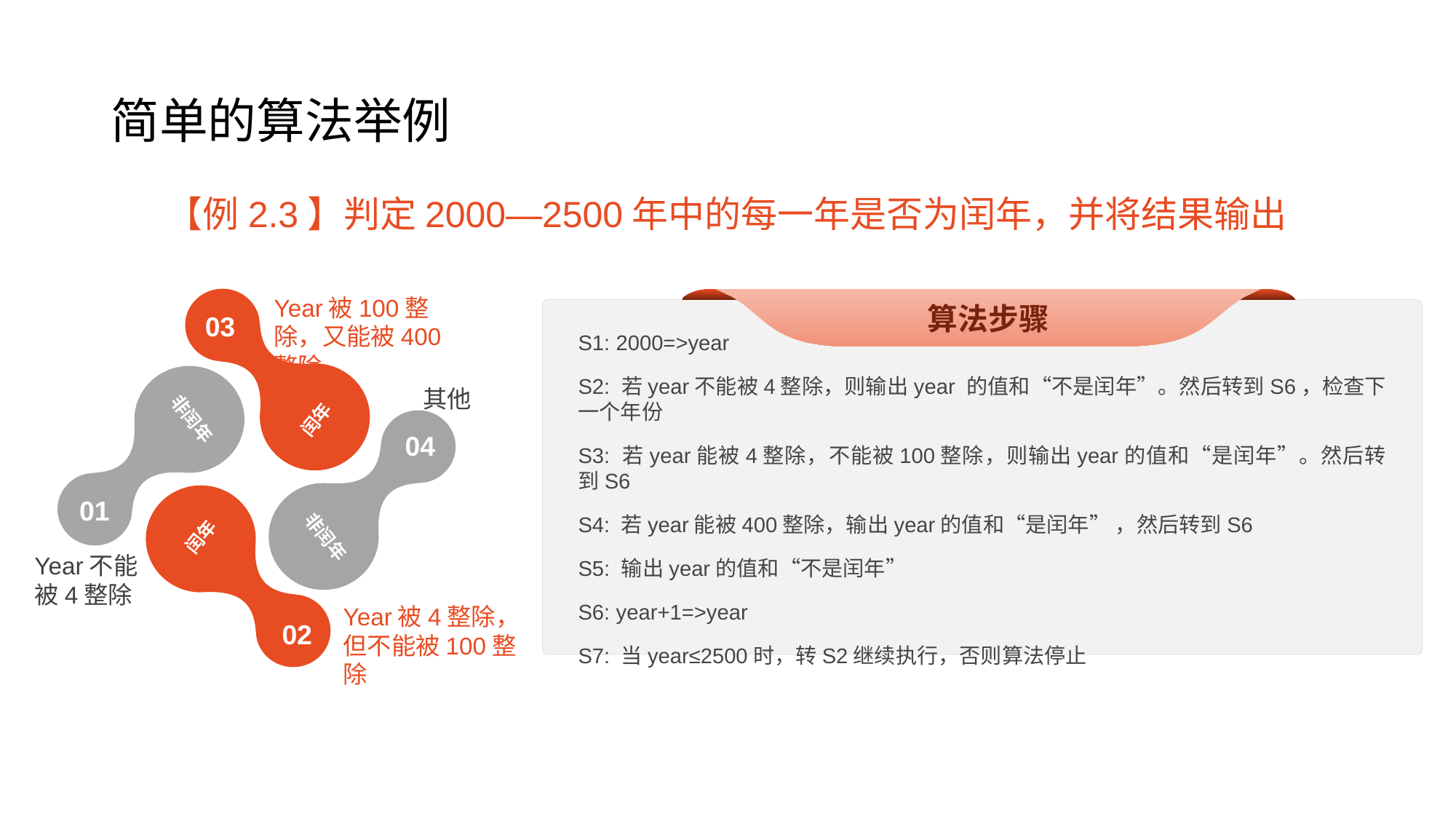

# 简单的算法举例
【例2.3】判定2000—2500年中的每一年是否为闰年，并将结果输出
Year被100整除，又能被400整除

03

其他
非闰年
闰年

04

01
闰年
非闰年
Year不能被4整除
Year被4整除，
但不能被100整除
02

算法步骤
S1: 2000=>year
S2: 若year不能被4整除，则输出year 的值和“不是闰年”。然后转到S6，检查下一个年份
S3: 若year能被4整除，不能被100整除，则输出year的值和“是闰年”。然后转到S6
S4: 若year能被400整除，输出year的值和“是闰年” ，然后转到S6
S5: 输出year的值和“不是闰年”
S6: year+1=>year
S7: 当year≤2500时，转S2继续执行，否则算法停止